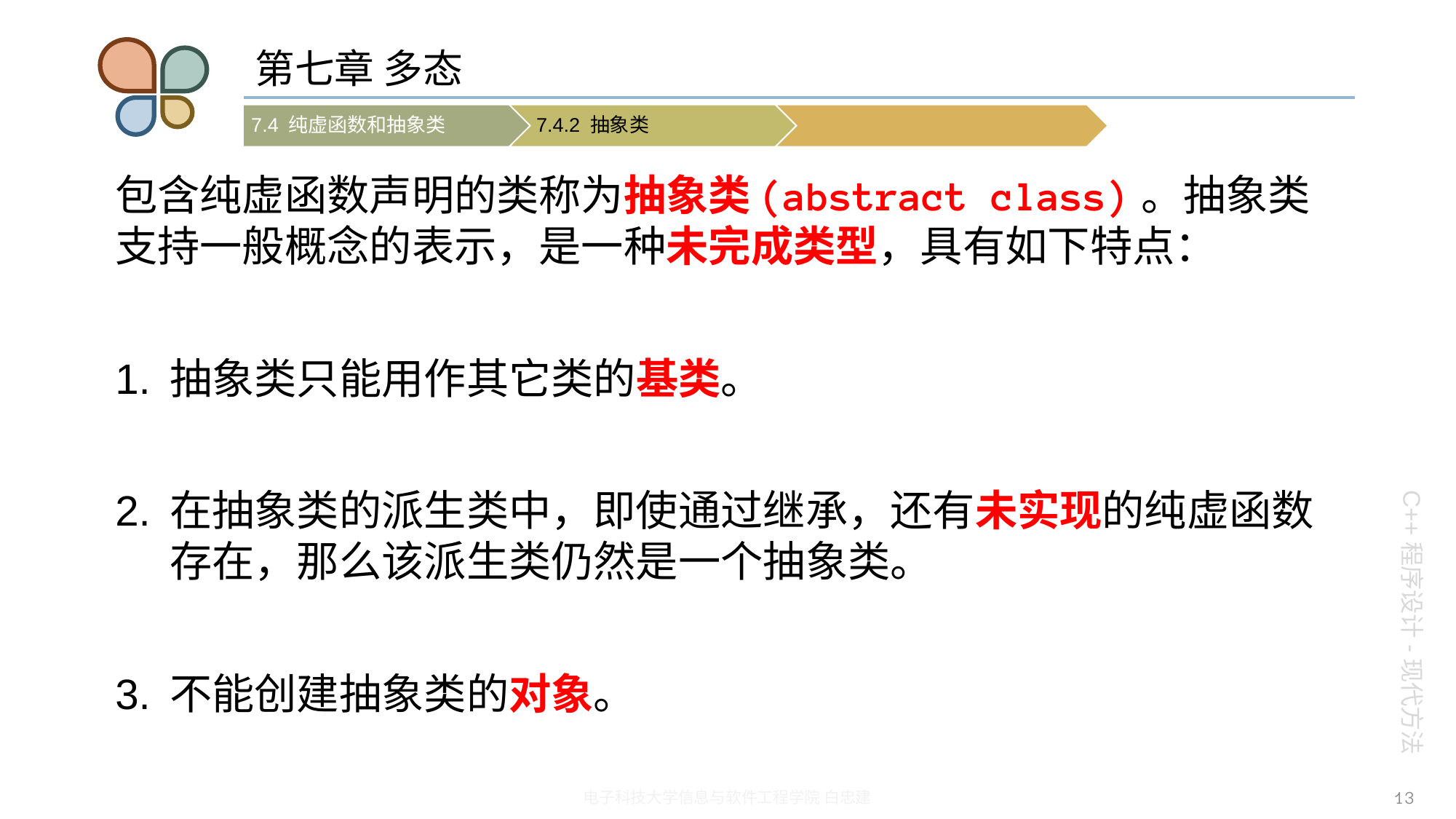

# 第七章 多态
7.4 纯虚函数和抽象类
7.4.2 抽象类

包含纯虚函数声明的类称为抽象类(abstract class)。抽象类支持一般概念的表示，是一种未完成类型，具有如下特点：

抽象类只能用作其它类的基类。

在抽象类的派生类中，即使通过继承，还有未实现的纯虚函数存在，那么该派生类仍然是一个抽象类。

不能创建抽象类的对象。
13